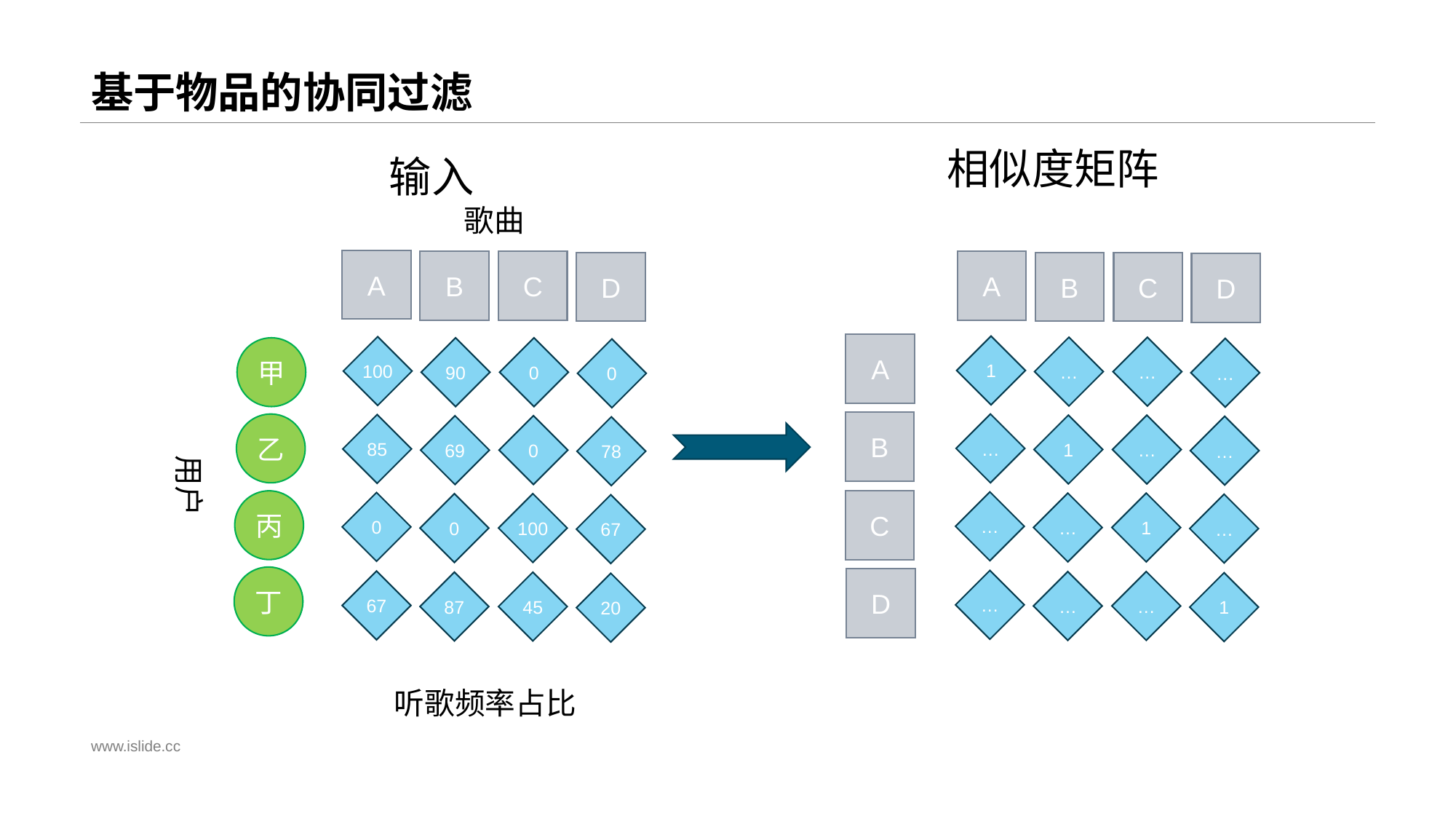

# 基于物品的协同过滤
相似度矩阵
输入
歌曲
A
B
C
A
D
B
C
D
A
1
100
…
…
90
0
甲
…
0
用户
B
…
乙
85
1
…
69
0
…
78

C
丙
…
0
…
1
0
100
…
67
丁
D
…
67
…
…
87
45
1
20
听歌频率占比
www.islide.cc
22